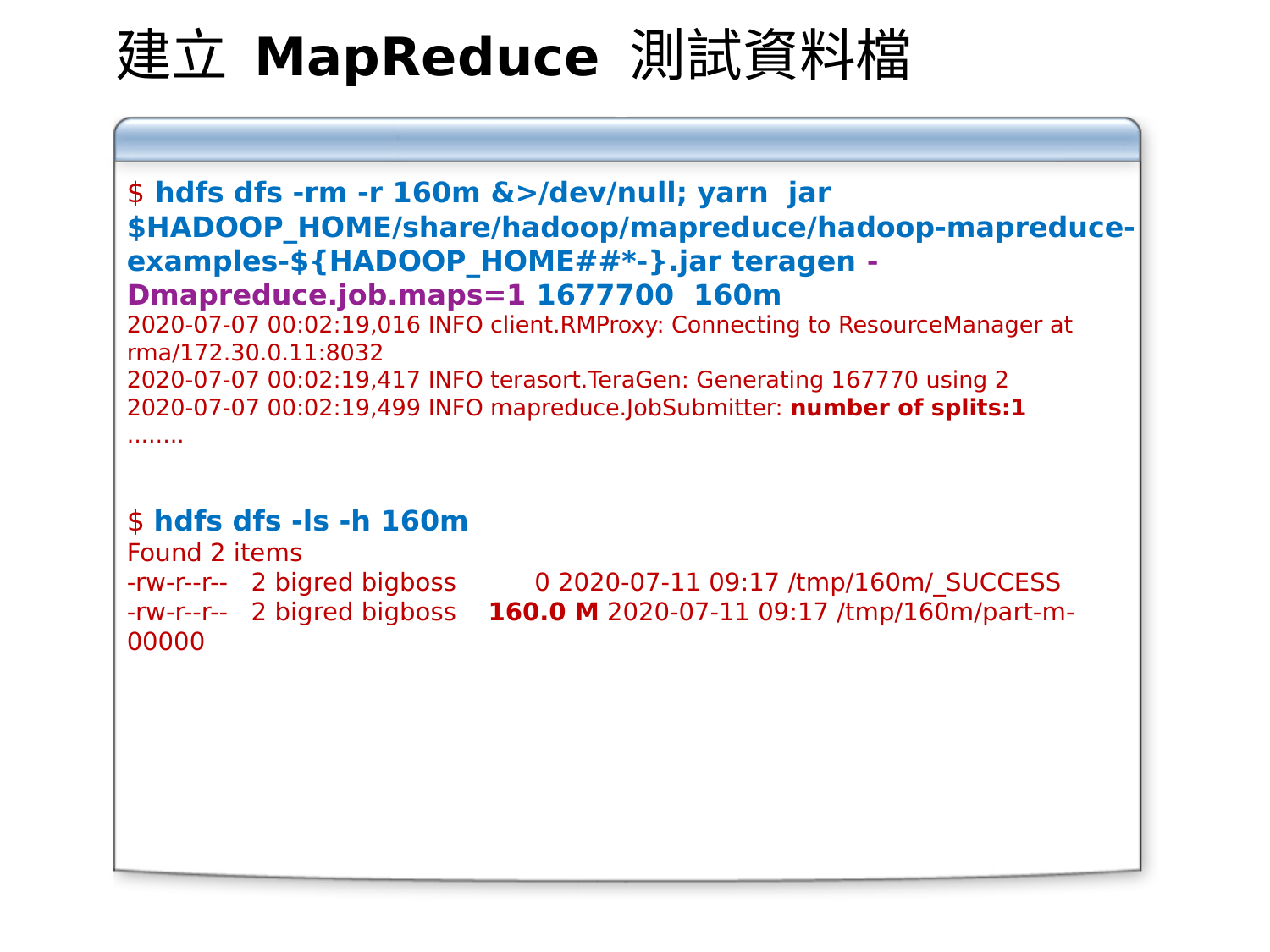

建立 MapReduce 測試資料檔
$ hdfs dfs -rm -r 160m &>/dev/null; yarn  jar $HADOOP_HOME/share/hadoop/mapreduce/hadoop-mapreduce-examples-${HADOOP_HOME##*-}.jar teragen -Dmapreduce.job.maps=1 1677700  160m
2020-07-07 00:02:19,016 INFO client.RMProxy: Connecting to ResourceManager at rma/172.30.0.11:8032
2020-07-07 00:02:19,417 INFO terasort.TeraGen: Generating 167770 using 2
2020-07-07 00:02:19,499 INFO mapreduce.JobSubmitter: number of splits:1
........

$ hdfs dfs -ls -h 160m
Found 2 items
-rw-r--r--   2 bigred bigboss          0 2020-07-11 09:17 /tmp/160m/_SUCCESS
-rw-r--r--   2 bigred bigboss    160.0 M 2020-07-11 09:17 /tmp/160m/part-m-00000